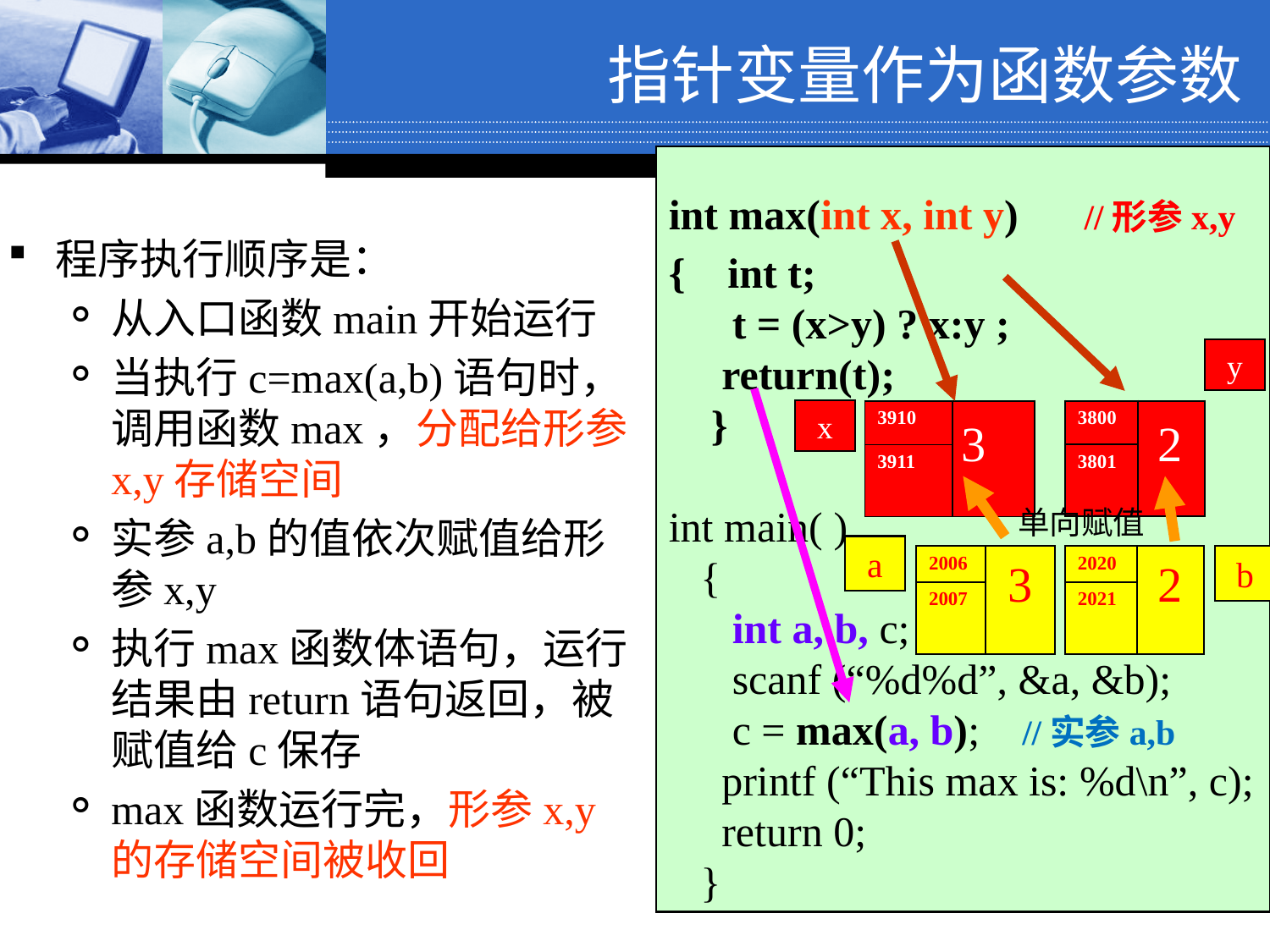

指针变量作为函数参数
int max(int x, int y)     //形参x,y
{    int t;
      t = (x>y) ? x:y ;
     return(t);
    }

int main( )
   {
      int a, b, c;
      scanf (“%d%d”, &a, &b);
      c = max(a, b);    //实参a,b
     printf (“This max is: %d\n”, c);
     return 0;
   }
程序执行顺序是：
从入口函数main开始运行
当执行c=max(a,b)语句时，调用函数max，分配给形参x,y存储空间
实参a,b的值依次赋值给形参x,y
执行max函数体语句，运行结果由return语句返回，被赋值给c保存
max函数运行完，形参x,y的存储空间被收回

y

x
| 3910 |  |
| --- | --- |
| 3911 |  |
| 3800 |  |
| --- | --- |
| 3801 |  |
3
2

单向赋值
a
| 2006 |  |
| --- | --- |
| 2007 |  |
3
| 2020 |  |
| --- | --- |
| 2021 |  |
2
b